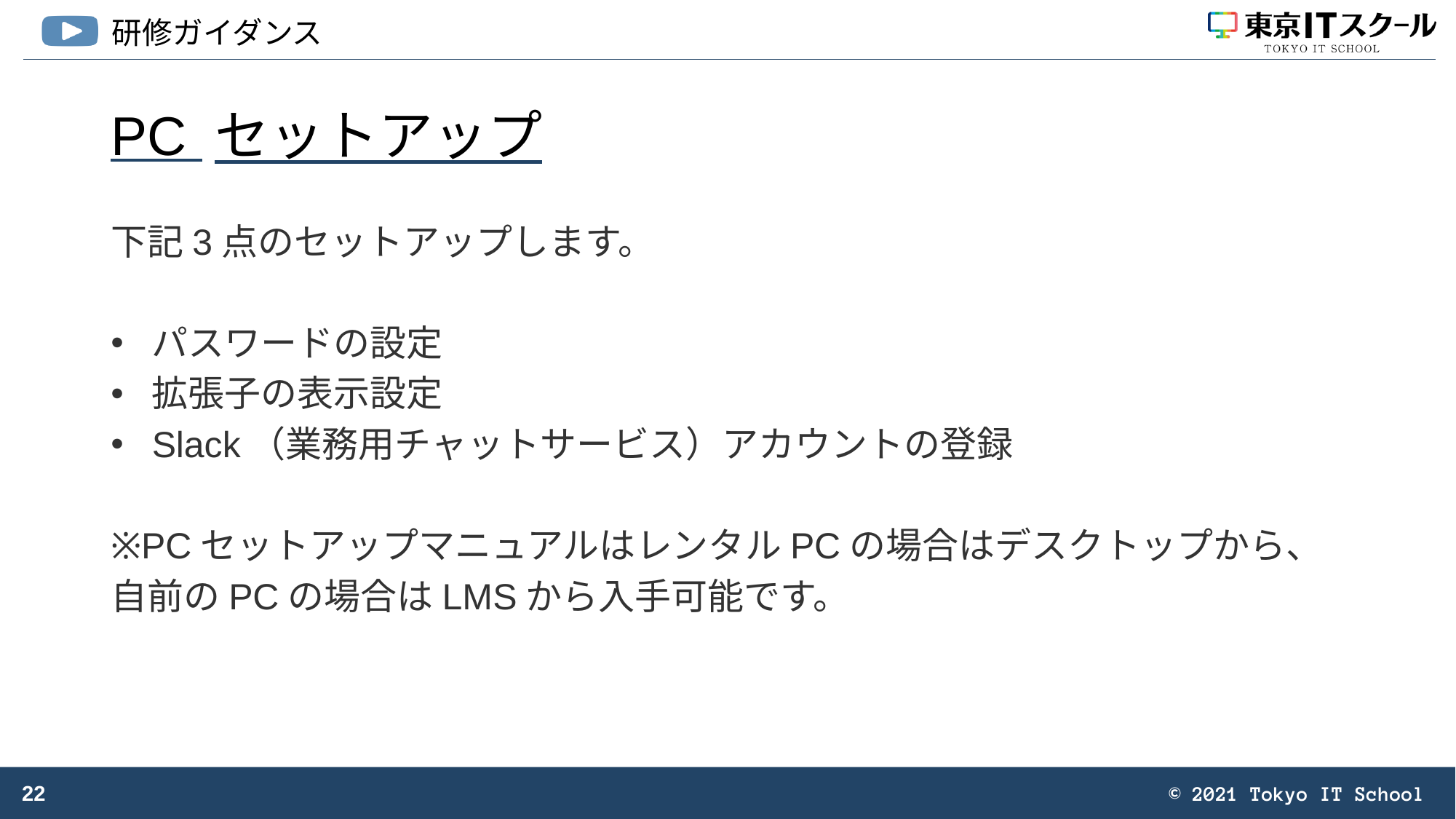

研修ガイダンス
# PC セットアップ
下記3点のセットアップします。

パスワードの設定
拡張子の表示設定
Slack（業務用チャットサービス）アカウントの登録

※PCセットアップマニュアルはレンタルPCの場合はデスクトップから、
自前のPCの場合はLMSから入手可能です。
22